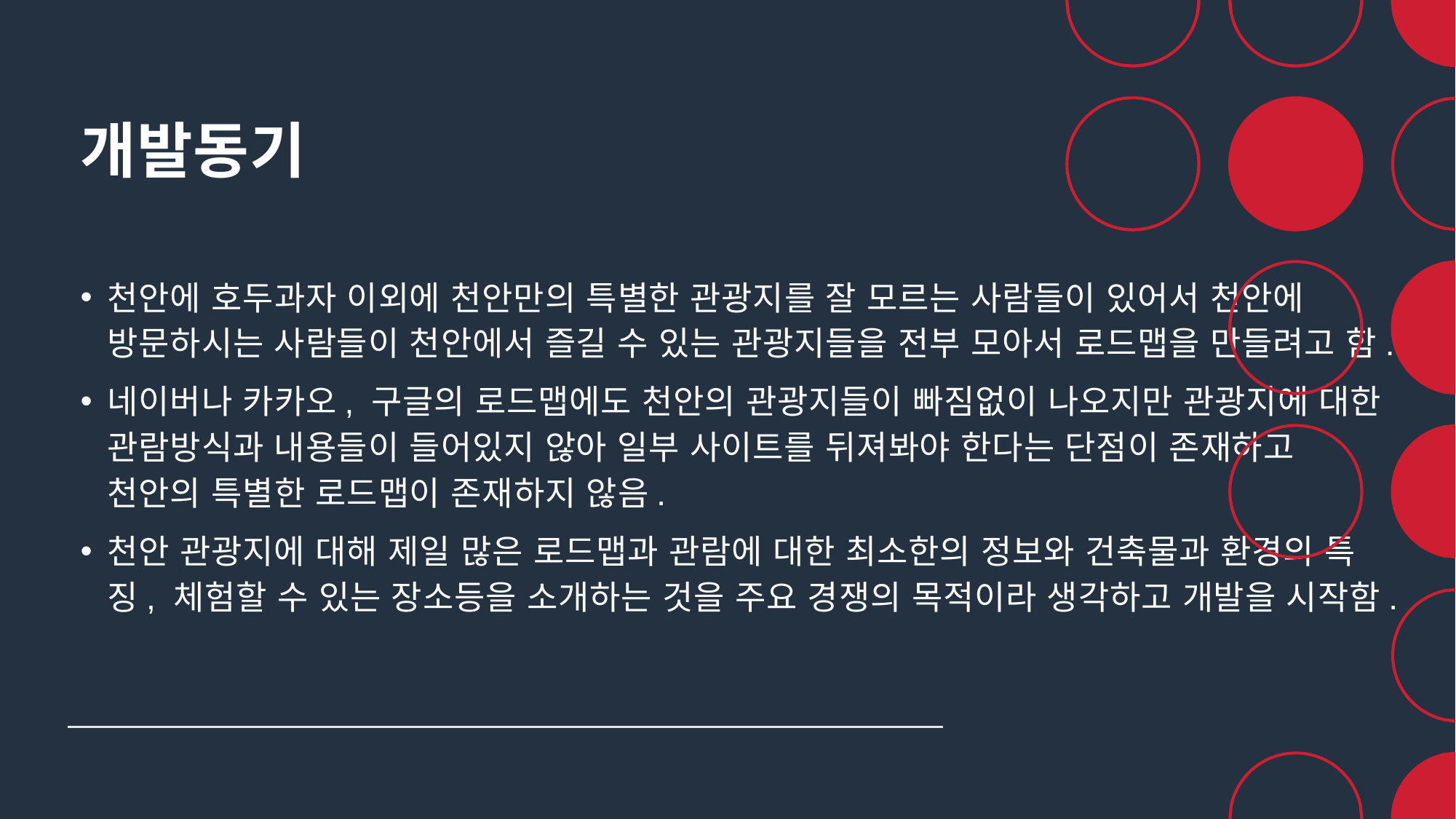

# 개발동기
천안에 호두과자 이외에 천안만의 특별한 관광지를 잘 모르는 사람들이 있어서 천안에 방문하시는 사람들이 천안에서 즐길 수 있는 관광지들을 전부 모아서 로드맵을 만들려고 함.
네이버나 카카오, 구글의 로드맵에도 천안의 관광지들이 빠짐없이 나오지만 관광지에 대한 관람방식과 내용들이 들어있지 않아 일부 사이트를 뒤져봐야 한다는 단점이 존재하고 천안의 특별한 로드맵이 존재하지 않음.
천안 관광지에 대해 제일 많은 로드맵과 관람에 대한 최소한의 정보와 건축물과 환경의 특징, 체험할 수 있는 장소등을 소개하는 것을 주요 경쟁의 목적이라 생각하고 개발을 시작함.